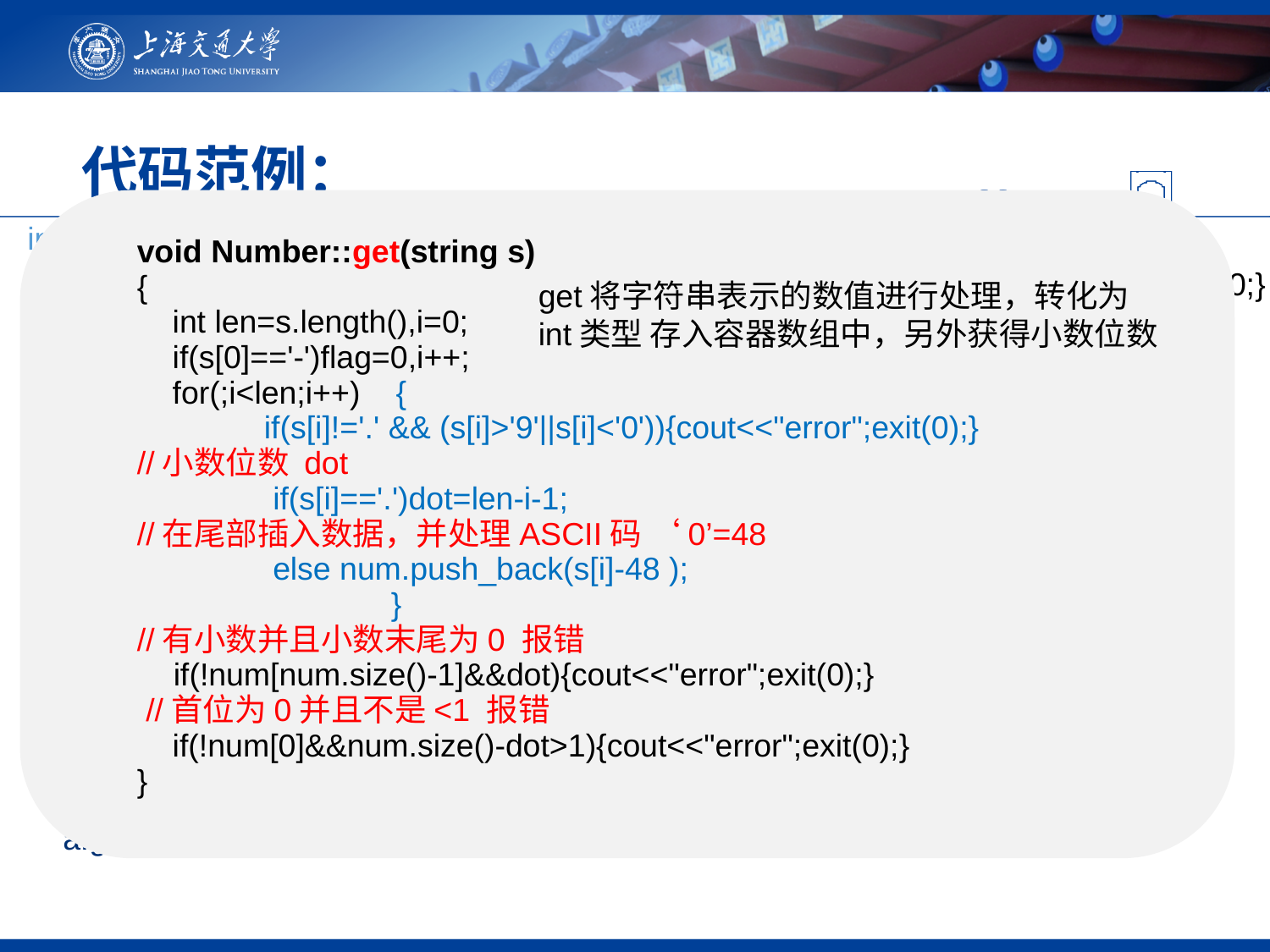

# 代码范例：

void Number::get(string s)
{
    int len=s.length(),i=0;
    if(s[0]=='-')flag=0,i++;
    for(;i<len;i++)    {
        	if(s[i]!='.' && (s[i]>'9'||s[i]<'0')){cout<<"error";exit(0);}
//小数位数 dot
       	 if(s[i]=='.')dot=len-i-1;
//在尾部插入数据，并处理ASCII码 ‘0’=48
       	 else num.push_back(s[i]-48 );
     		}
//有小数并且小数末尾为0 报错
    if(!num[num.size()-1]&&dot){cout<<"error";exit(0);}
 //首位为0并且不是<1 报错
    if(!num[0]&&num.size()-dot>1){cout<<"error";exit(0);}
}

get将字符串表示的数值进行处理，转化为int类型 存入容器数组中，另外获得小数位数
int main() {
    string str;
    getline(cin,str);
    string s;
    Number a,b,c;
    Expression e;
    //处理第一个数
    int len=str.length(),i,op;
    for(i=0;i<len;i++)
        //第一个数的位数
        if(str[i]!='.'&&str[i]!=‘-'&&(str[i]>'9'||str[i]<'0'))
            break;
    //判断输入位数
    if(i>128){cout<<"error";return 0;}
    //将str字符串从0位置起的i个字符赋值给s
    s.assign(str,0,i);  //第一个数值的字符串
    a.get(s);

 //处理运算符
    if(str[i]!='<'){cout<<"error";return 0;}
    switch(str[++i])
    {
        case '+':op=1;break;
        case '-':op=2;break;
        case '*':op=3;break;
        case '/':op=4;break;
        //判断错误符号
        default:cout<<"error";return 0;
    }
    if(str[++i]!=‘>’)
    {
	cout<<"error";
	return 0;
    }